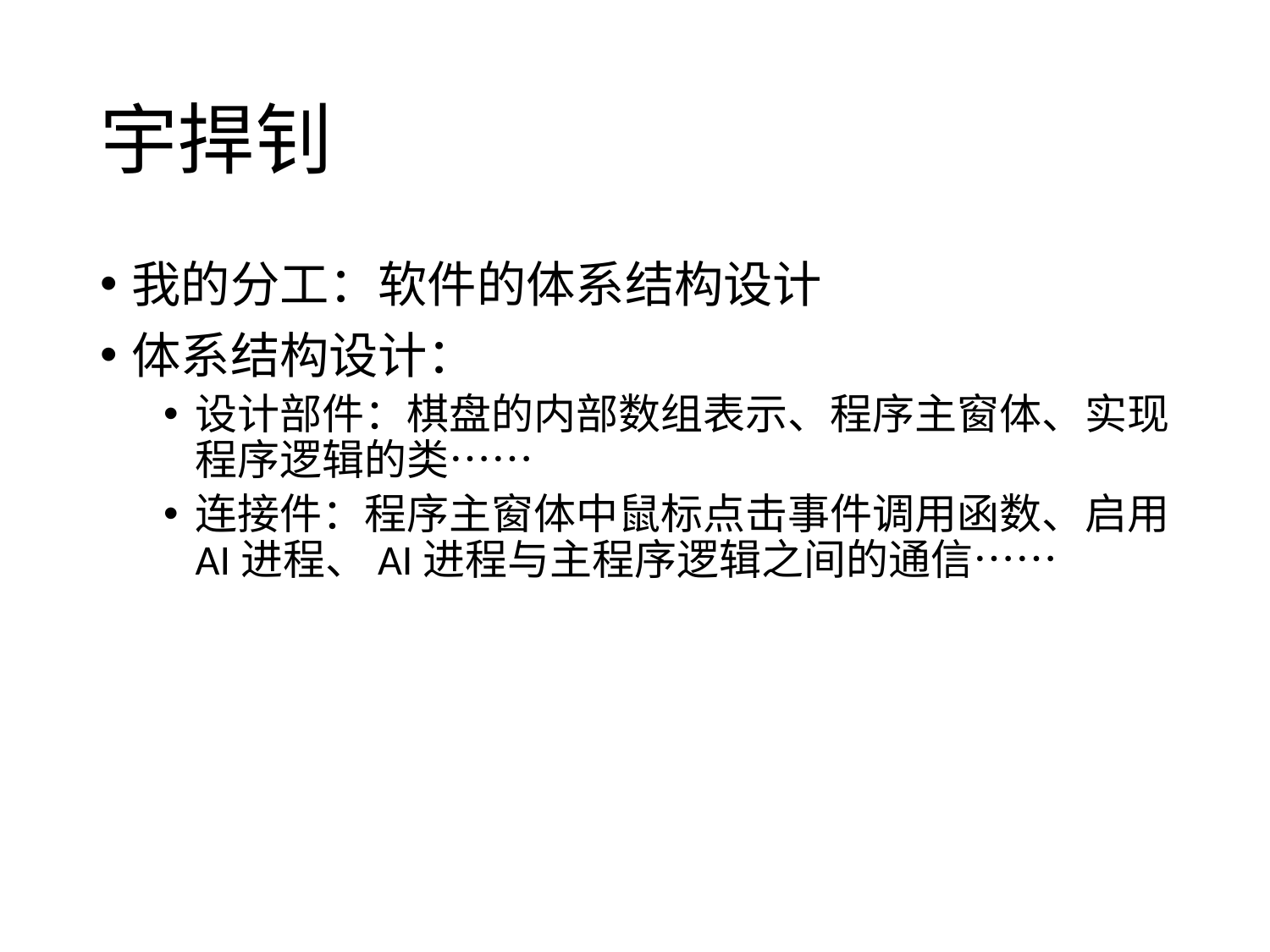

# 宇捍钊
我的分工：软件的体系结构设计
体系结构设计：
设计部件：棋盘的内部数组表示、程序主窗体、实现程序逻辑的类……
连接件：程序主窗体中鼠标点击事件调用函数、启用AI进程、AI进程与主程序逻辑之间的通信……